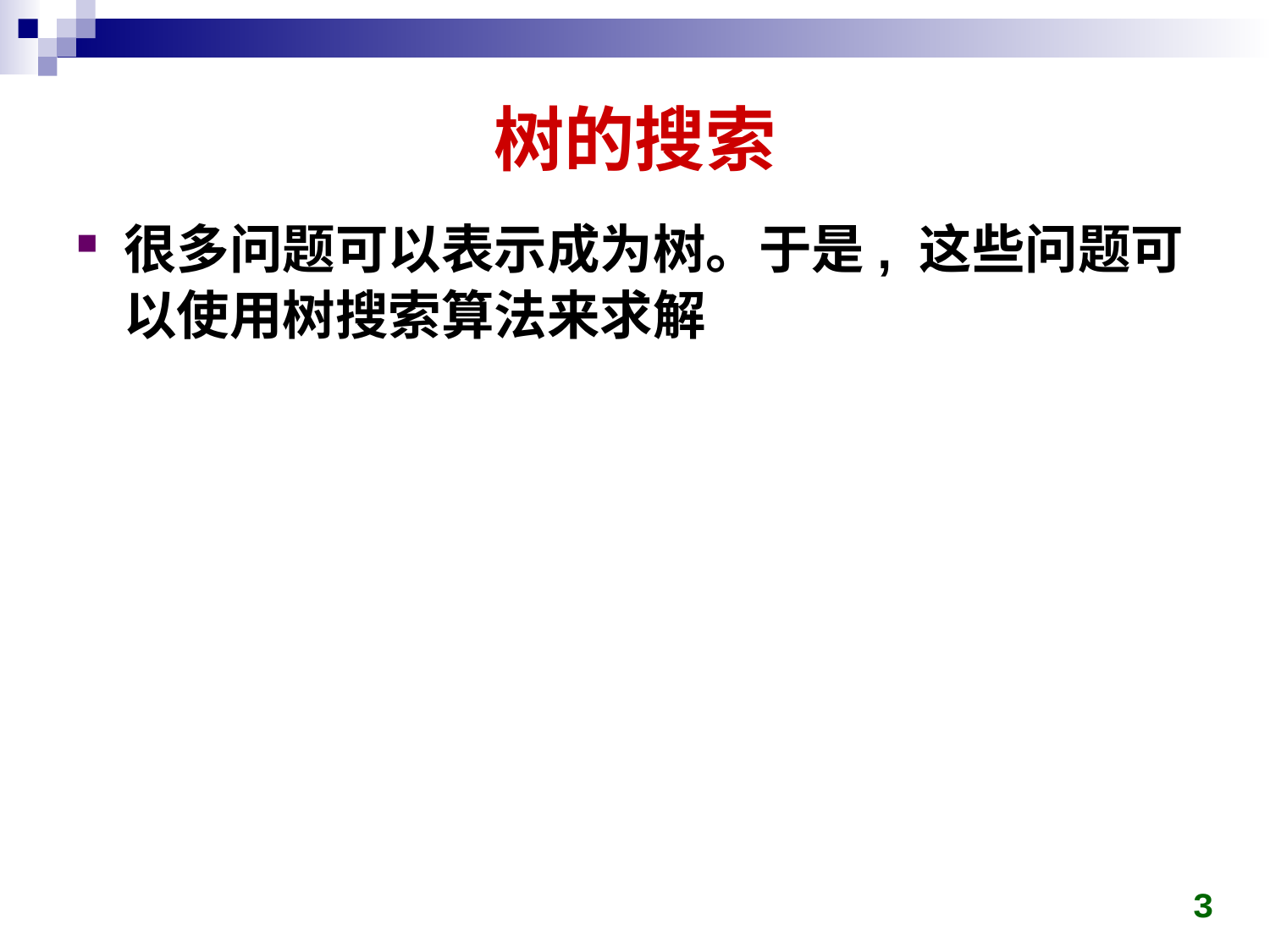

# 树的搜索
很多问题可以表示成为树。于是, 这些问题可以使用树搜索算法来求解
3